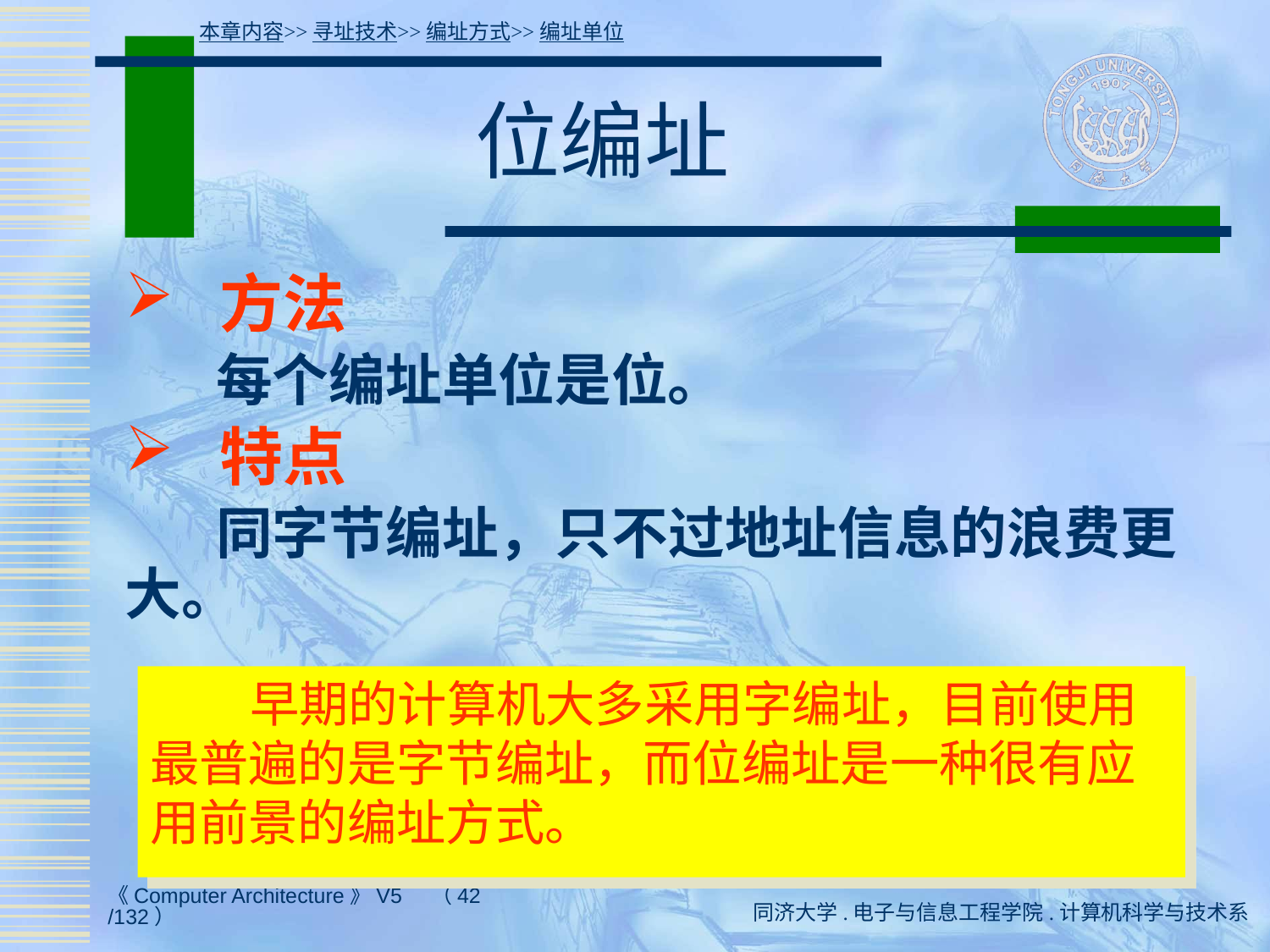

本章内容>>寻址技术>>编址方式>>编址单位
# 位编址
  方法
      每个编址单位是位。
  特点
      同字节编址，只不过地址信息的浪费更大。
        早期的计算机大多采用字编址，目前使用最普遍的是字节编址，而位编址是一种很有应用前景的编址方式。